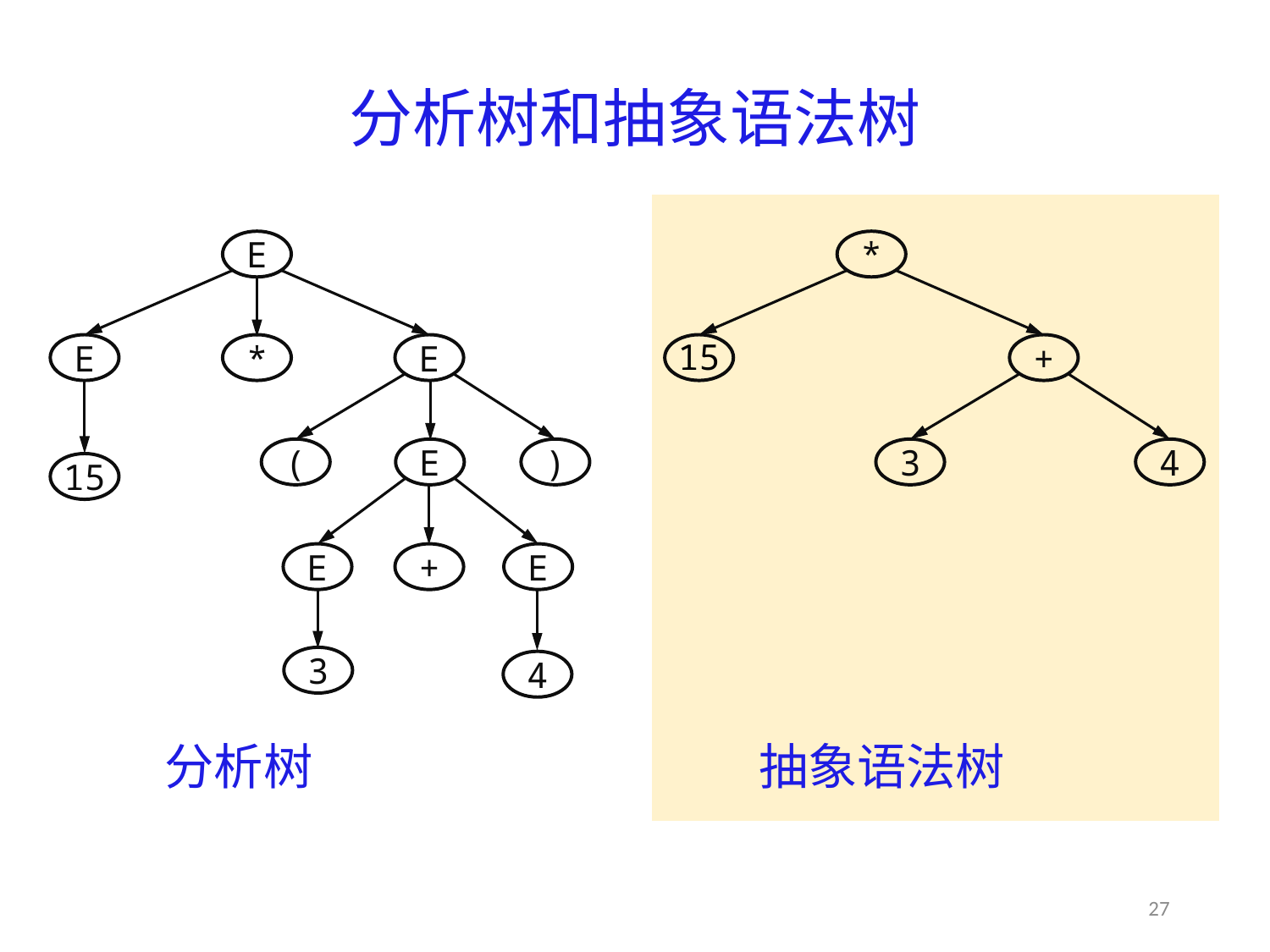

# 分析树和抽象语法树

E
E
*
E
(
E
)
15
E
+
E
3
4
*
15

+
3
4
分析树
抽象语法树
27